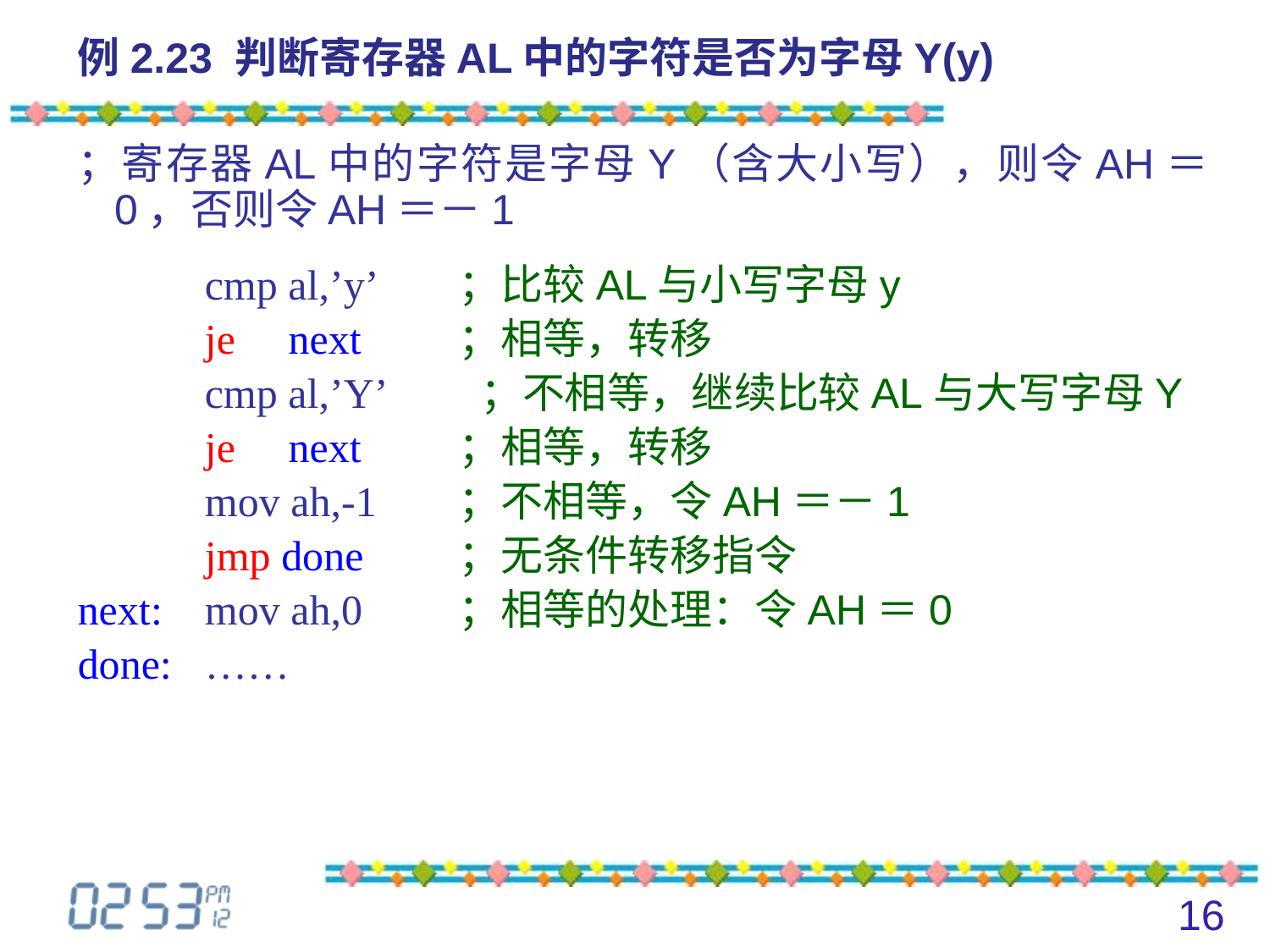

# 例2.23 判断寄存器AL中的字符是否为字母Y(y)
；寄存器AL中的字符是字母Y（含大小写），则令AH＝0，否则令AH＝－1
	cmp al,’y’	；比较AL与小写字母y
	je     next	；相等，转移
	cmp al,’Y’        ；不相等，继续比较AL与大写字母Y
	je     next	；相等，转移
	mov ah,-1	；不相等，令AH＝－1
	jmp done	；无条件转移指令
next:	mov ah,0	；相等的处理：令AH＝0
done:	……